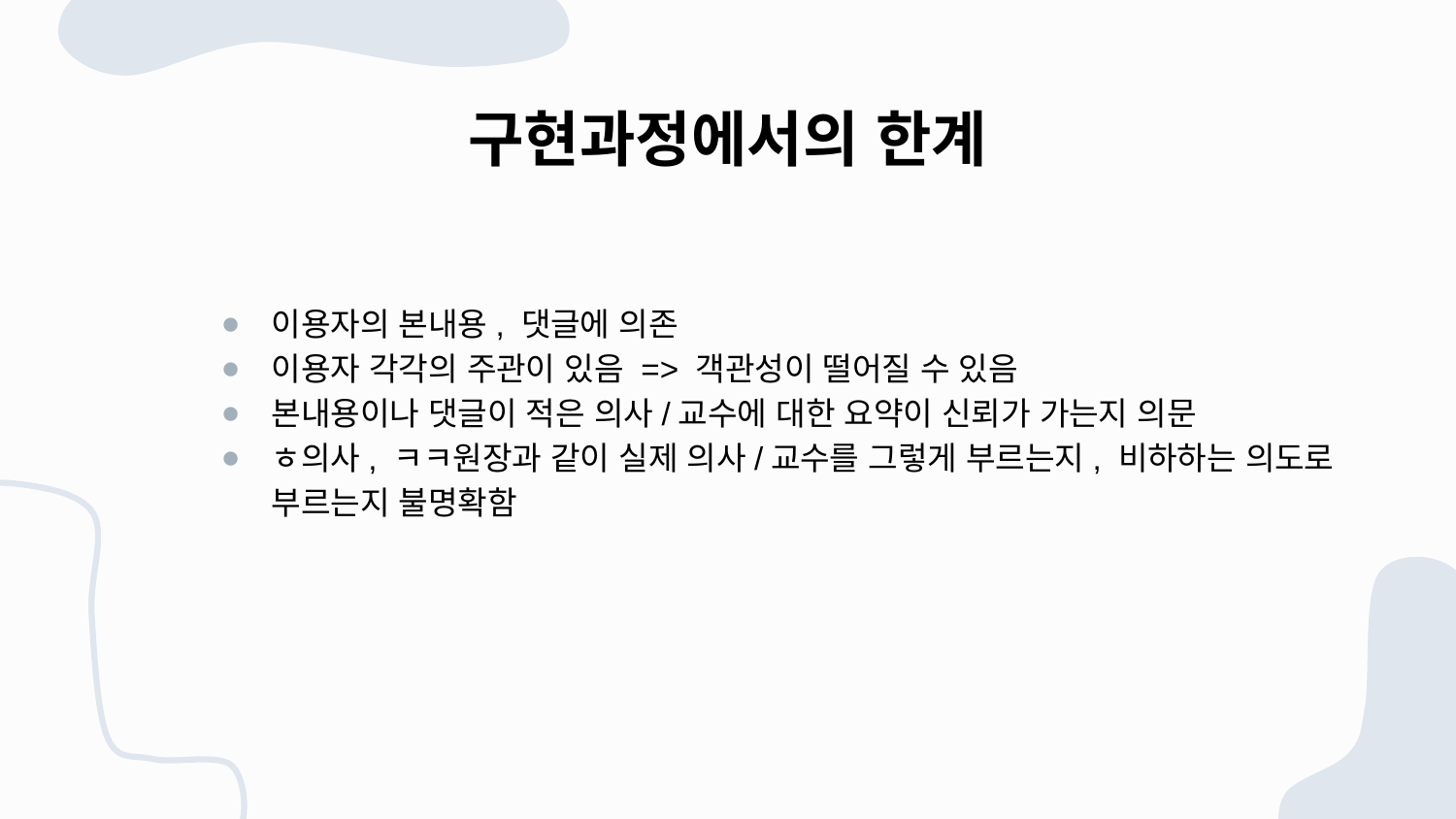

# 구현과정에서의 한계
이용자의 본내용, 댓글에 의존
이용자 각각의 주관이 있음 => 객관성이 떨어질 수 있음
본내용이나 댓글이 적은 의사/교수에 대한 요약이 신뢰가 가는지 의문
ㅎ의사, ㅋㅋ원장과 같이 실제 의사/교수를 그렇게 부르는지, 비하하는 의도로 부르는지 불명확함